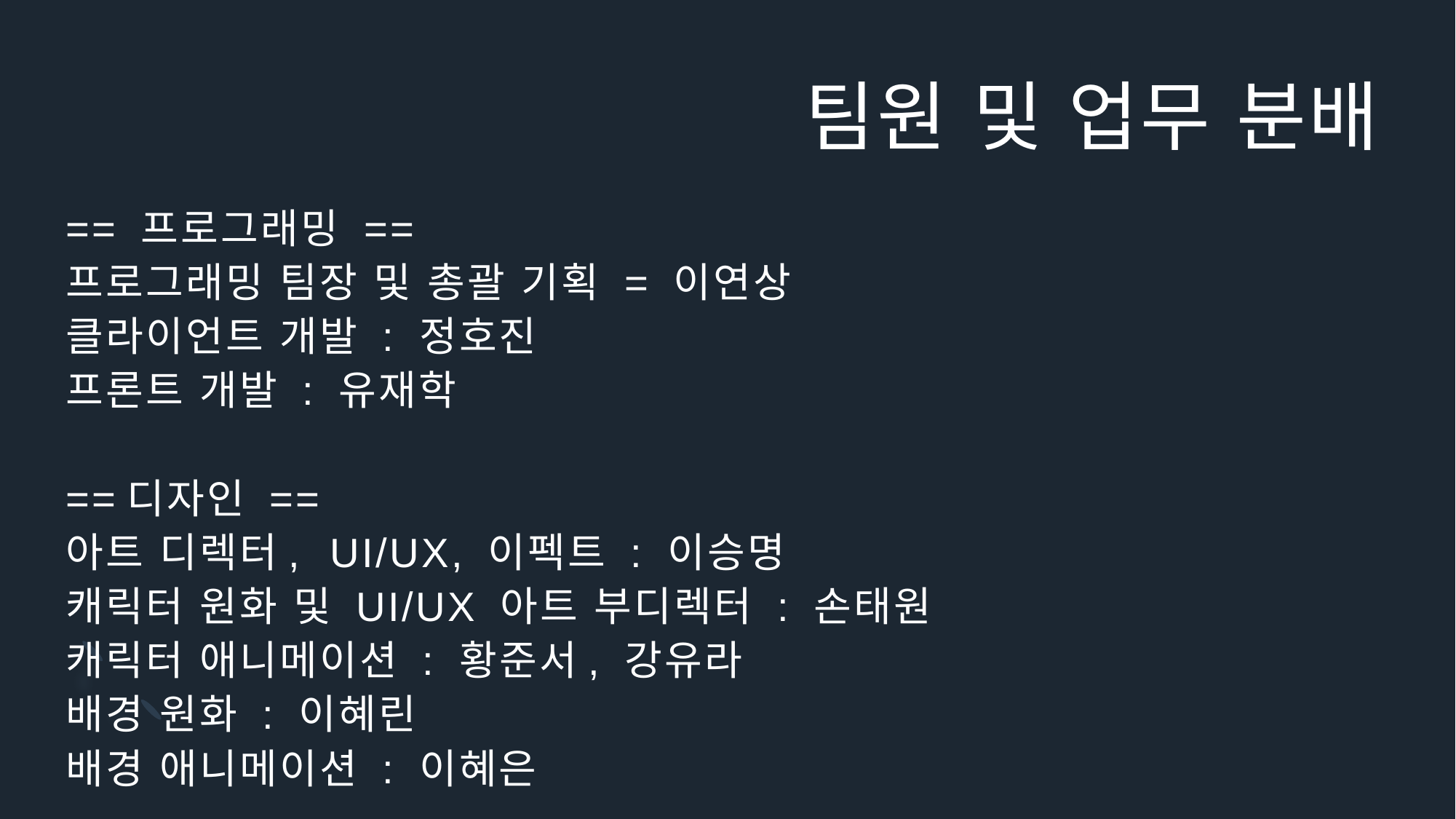

팀원 및 업무 분배
== 프로그래밍 ==
프로그래밍 팀장 및 총괄 기획 = 이연상
클라이언트 개발 : 정호진
프론트 개발 : 유재학

==디자인 ==
아트 디렉터,  UI/UX, 이펙트 : 이승명
캐릭터 원화 및 UI/UX 아트 부디렉터 : 손태원
캐릭터 애니메이션 : 황준서, 강유라
배경 원화 : 이혜린
배경 애니메이션 : 이혜은